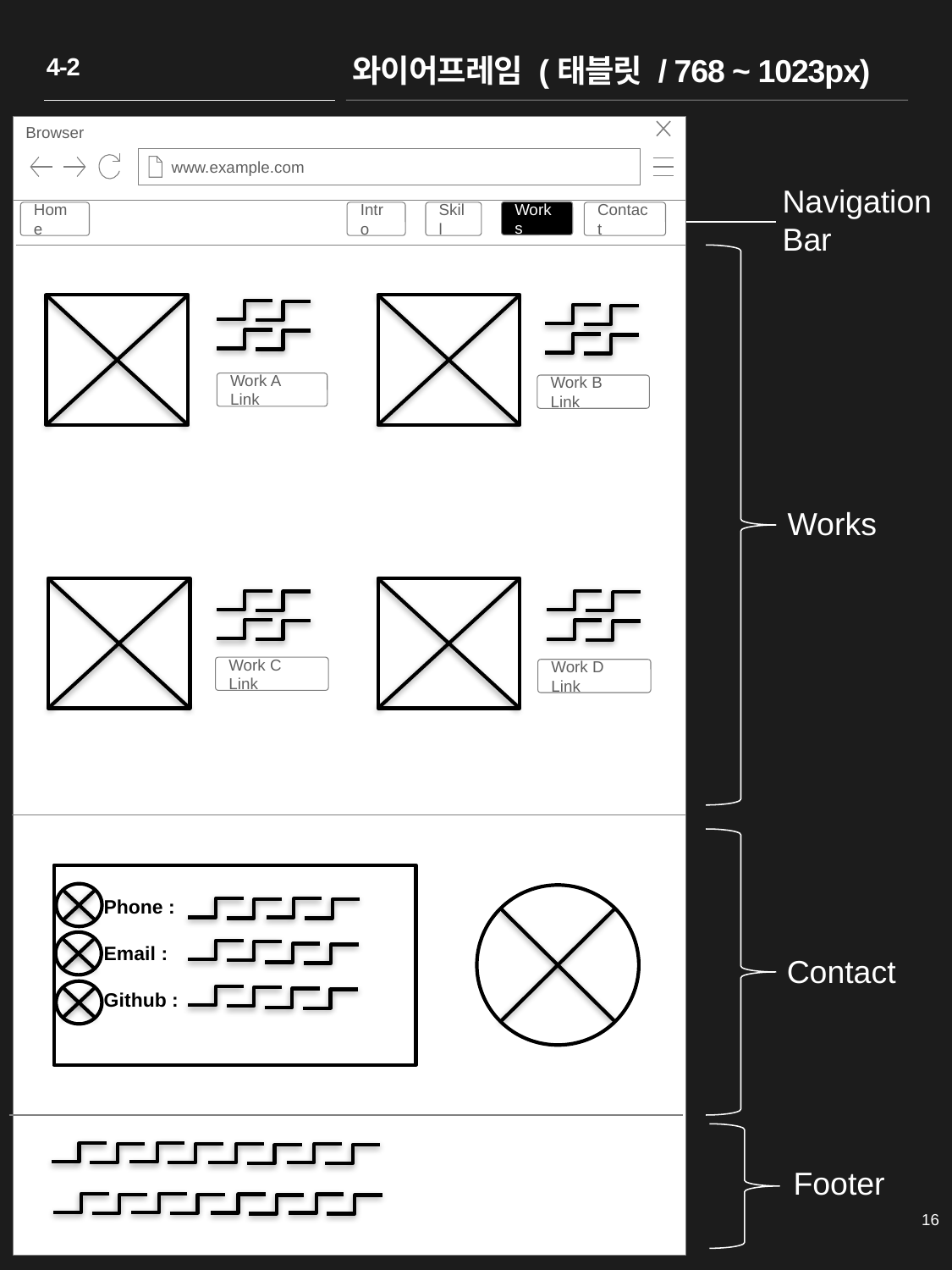

4-2
와이어프레임 (태블릿 / 768 ~ 1023px)
Browser

www.example.com

Works
Home
Intro
Skill
Contact
Navigation
Bar

Work A Link
Work B Link
Works

Work C Link
Work D Link

Phone :

Email :

Github :

Contact

Footer
16